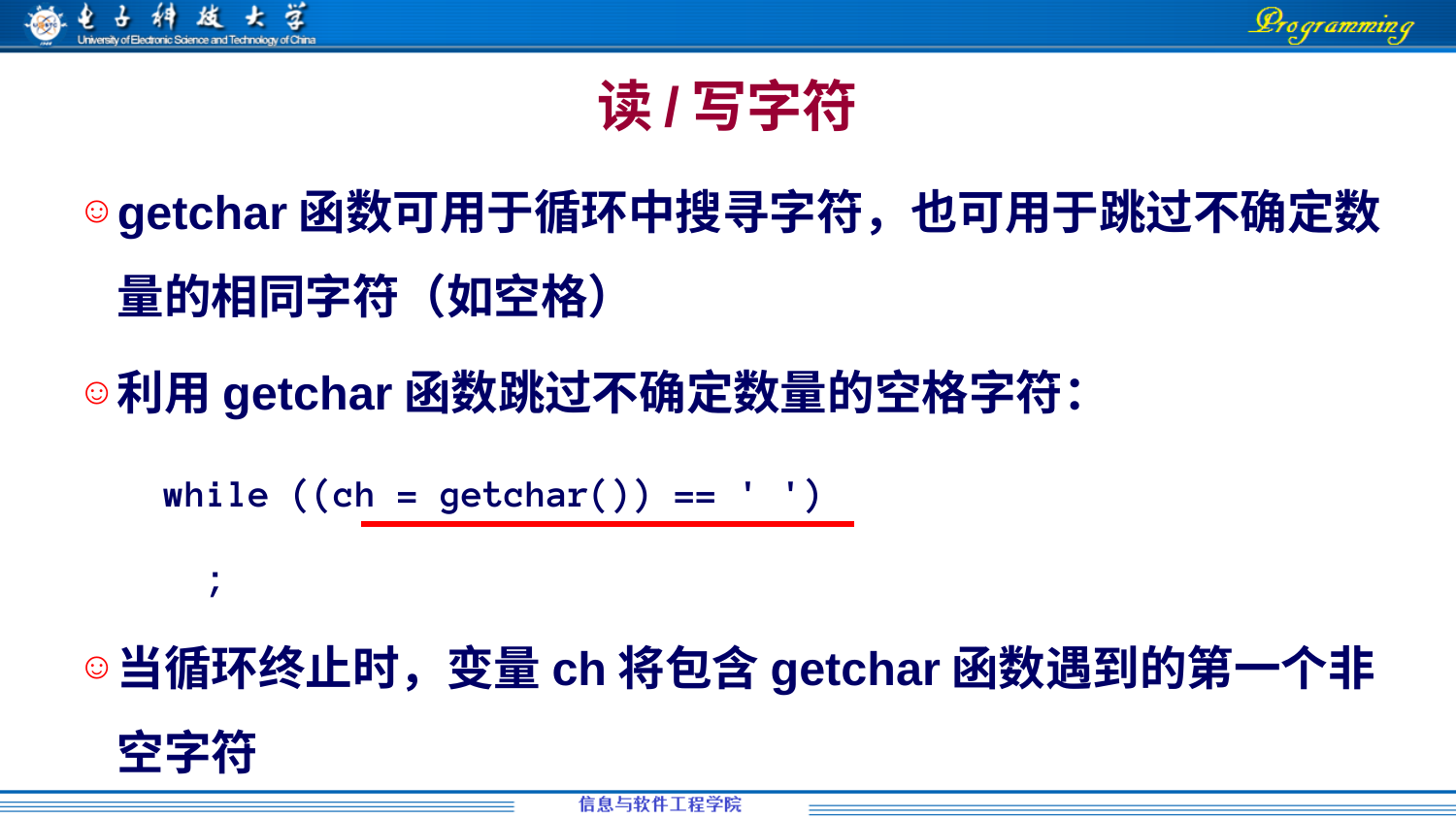

# 读/写字符
getchar函数可用于循环中搜寻字符，也可用于跳过不确定数量的相同字符（如空格）
利用getchar函数跳过不确定数量的空格字符：
	while ((ch = getchar()) == ' ')
	  ;
当循环终止时，变量ch将包含getchar函数遇到的第一个非空字符